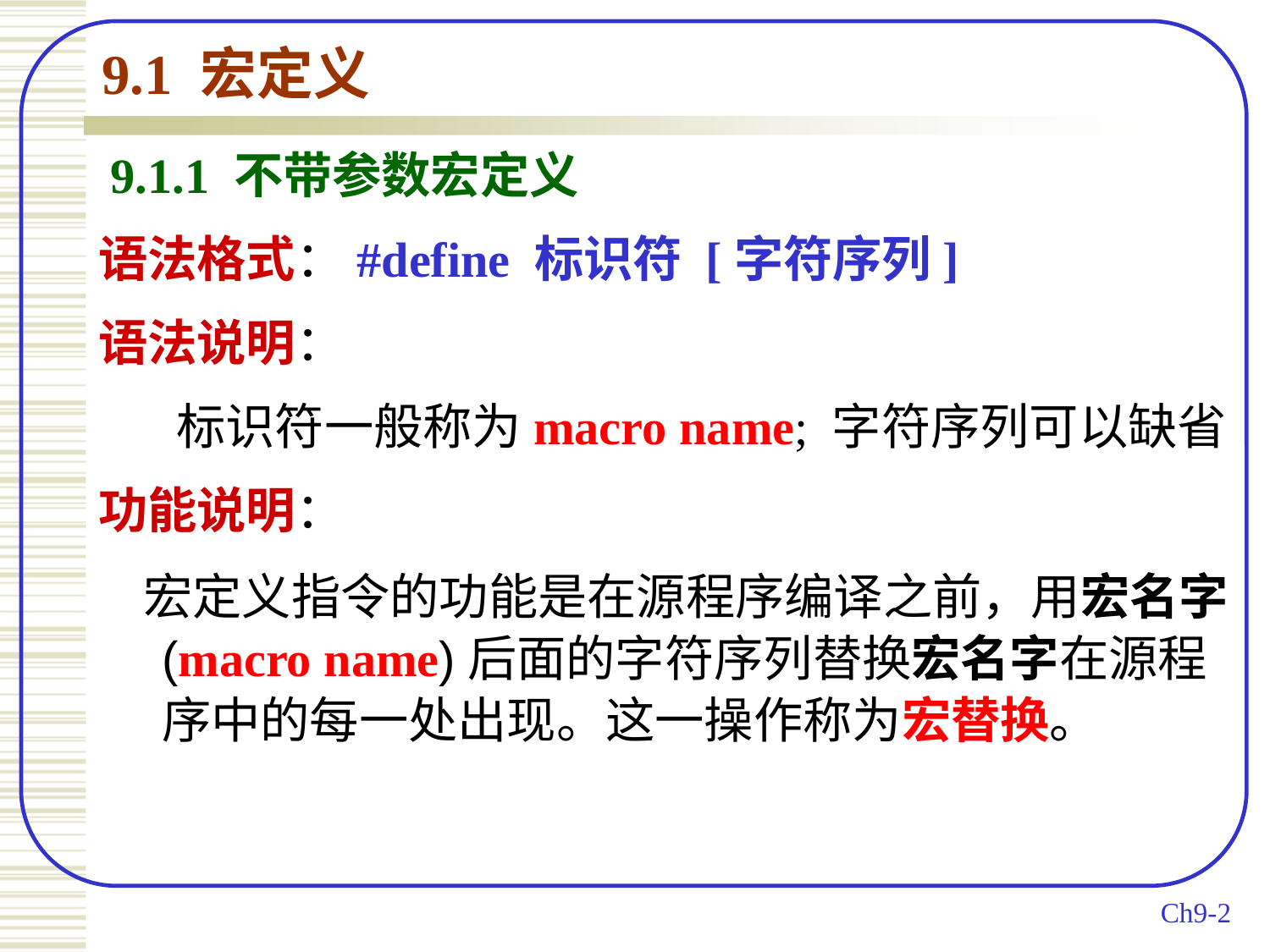

9.1 宏定义
 9.1.1 不带参数宏定义
语法格式：#define 标识符 [字符序列]
语法说明：
      标识符一般称为macro name; 字符序列可以缺省
功能说明：
   宏定义指令的功能是在源程序编译之前，用宏名字(macro name)后面的字符序列替换宏名字在源程序中的每一处出现。这一操作称为宏替换。